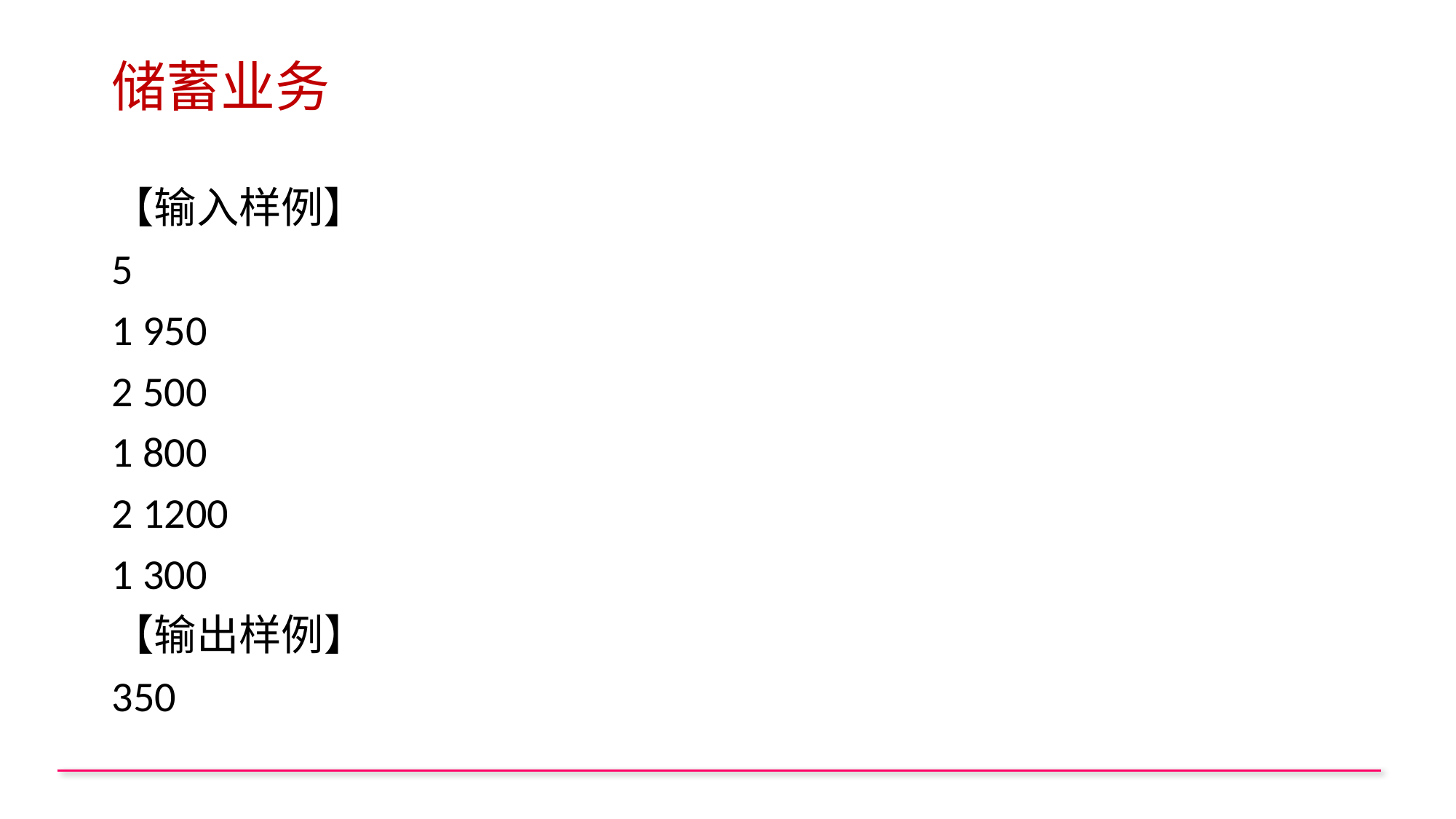

# 储蓄业务
【输入样例】
5
1 950
2 500
1 800
2 1200
1 300
【输出样例】
350